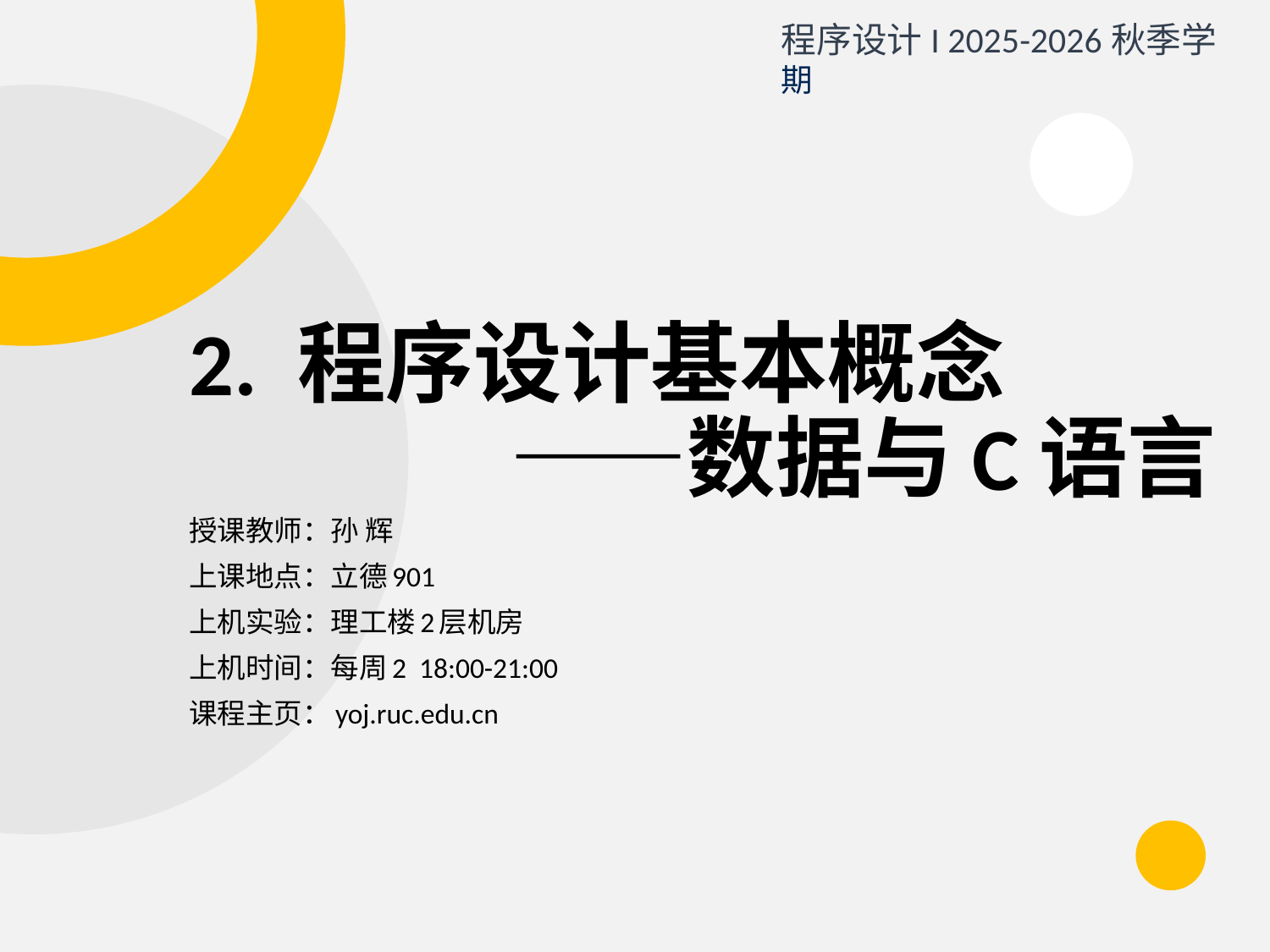

程序设计I 2025-2026秋季学期
# 2. 程序设计基本概念 ——数据与C语言
授课教师：孙 辉
上课地点：立德901
上机实验：理工楼2层机房
上机时间：每周2  18:00-21:00
课程主页：yoj.ruc.edu.cn